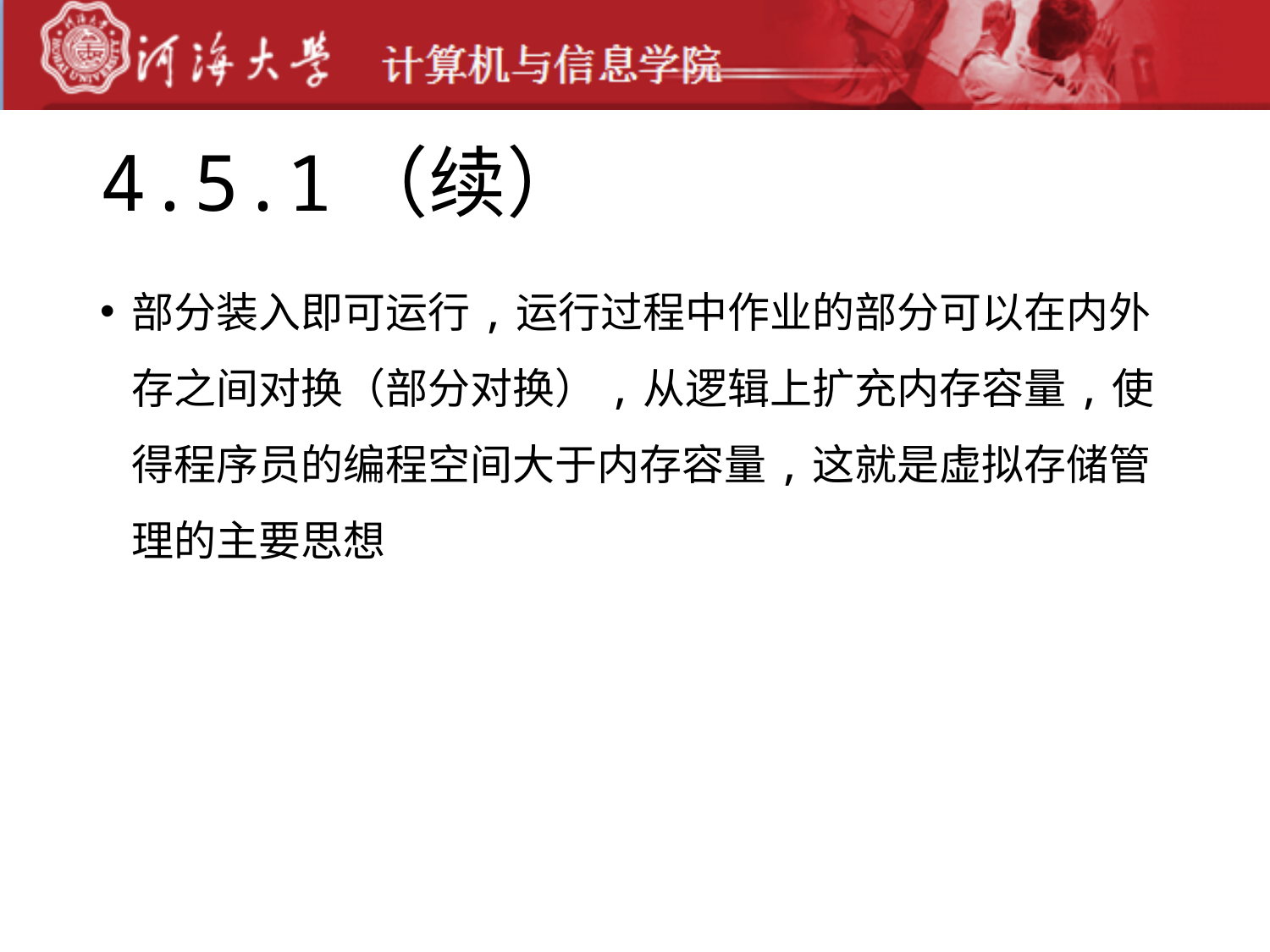

# 4.5.1（续）
部分装入即可运行,运行过程中作业的部分可以在内外存之间对换（部分对换）,从逻辑上扩充内存容量,使得程序员的编程空间大于内存容量,这就是虚拟存储管理的主要思想